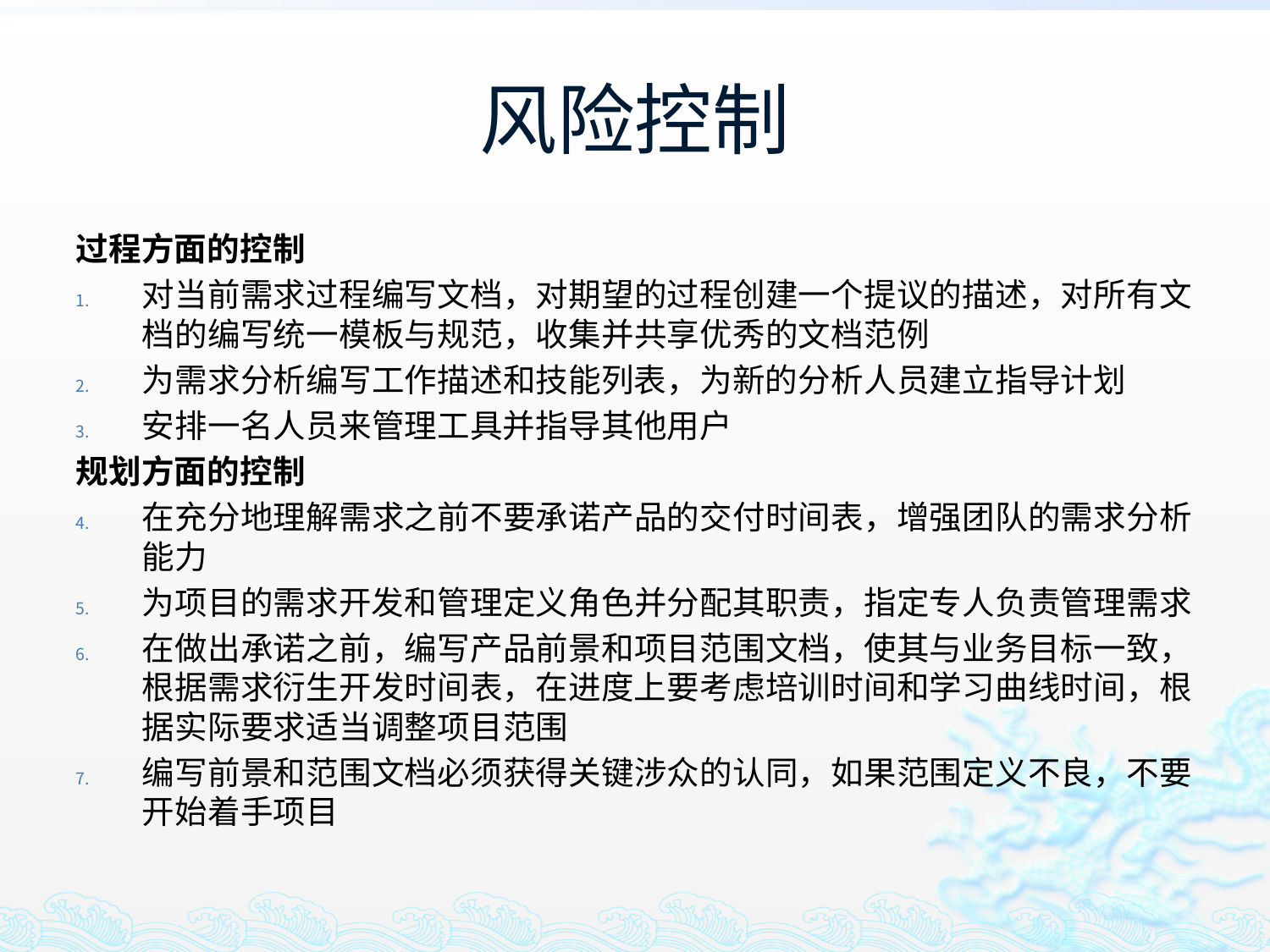

# 风险控制
过程方面的控制
对当前需求过程编写文档，对期望的过程创建一个提议的描述，对所有文档的编写统一模板与规范，收集并共享优秀的文档范例
为需求分析编写工作描述和技能列表，为新的分析人员建立指导计划
安排一名人员来管理工具并指导其他用户
规划方面的控制
在充分地理解需求之前不要承诺产品的交付时间表，增强团队的需求分析能力
为项目的需求开发和管理定义角色并分配其职责，指定专人负责管理需求
在做出承诺之前，编写产品前景和项目范围文档，使其与业务目标一致，根据需求衍生开发时间表，在进度上要考虑培训时间和学习曲线时间，根据实际要求适当调整项目范围
编写前景和范围文档必须获得关键涉众的认同，如果范围定义不良，不要开始着手项目